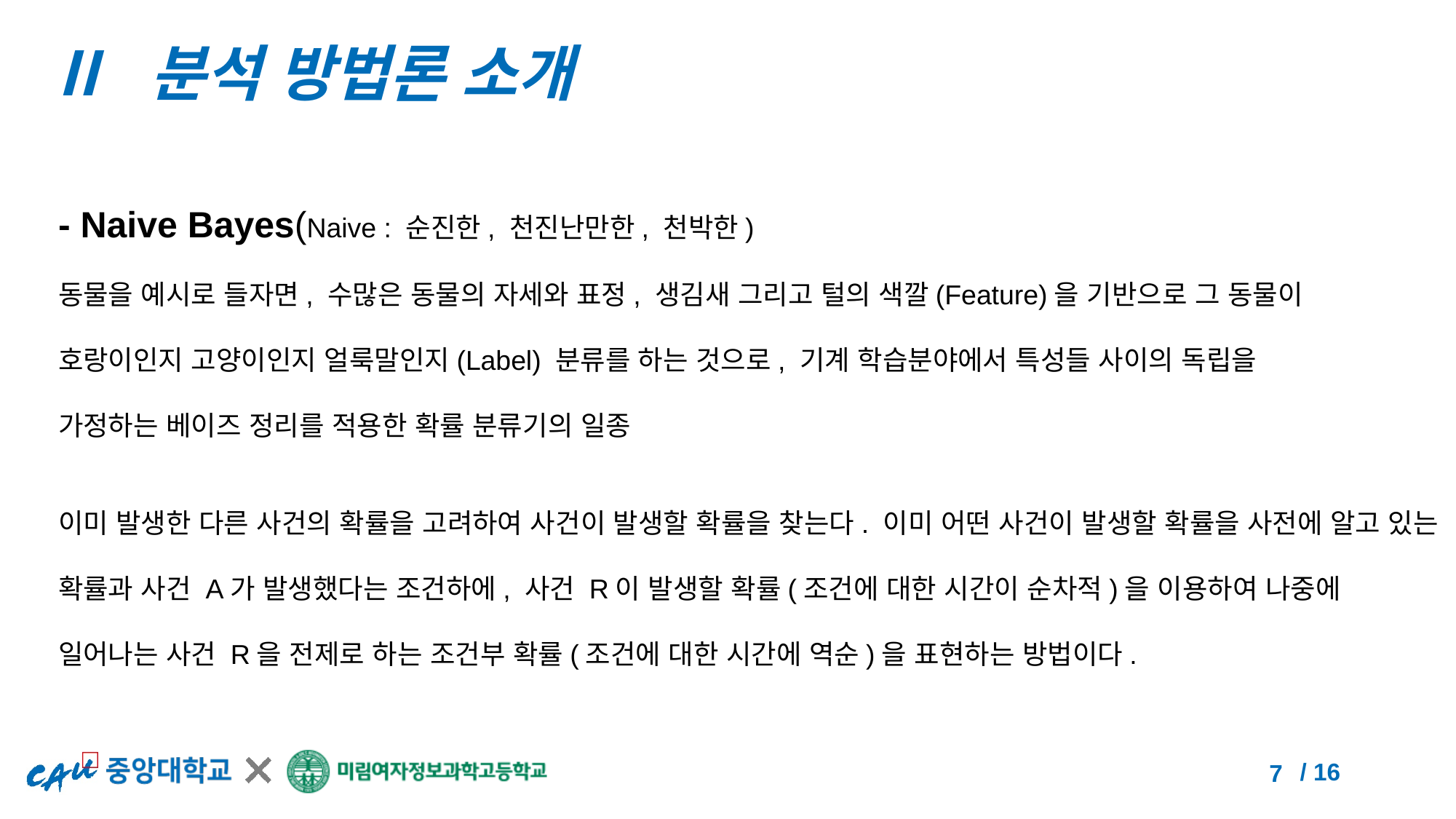

Ⅱ  분석 방법론 소개
- Naive Bayes(Naive : 순진한, 천진난만한, 천박한)
동물을 예시로 들자면, 수많은 동물의 자세와 표정, 생김새 그리고 털의 색깔(Feature)을 기반으로 그 동물이
호랑이인지 고양이인지 얼룩말인지(Label) 분류를 하는 것으로, 기계 학습분야에서 특성들 사이의 독립을
가정하는 베이즈 정리를 적용한 확률 분류기의 일종

이미 발생한 다른 사건의 확률을 고려하여 사건이 발생할 확률을 찾는다. 이미 어떤 사건이 발생할 확률을 사전에 알고 있는 확률과 사건 A가 발생했다는 조건하에, 사건 R이 발생할 확률(조건에 대한 시간이 순차적)을 이용하여 나중에 일어나는 사건 R을 전제로 하는 조건부 확률(조건에 대한 시간에 역순)을 표현하는 방법이다.